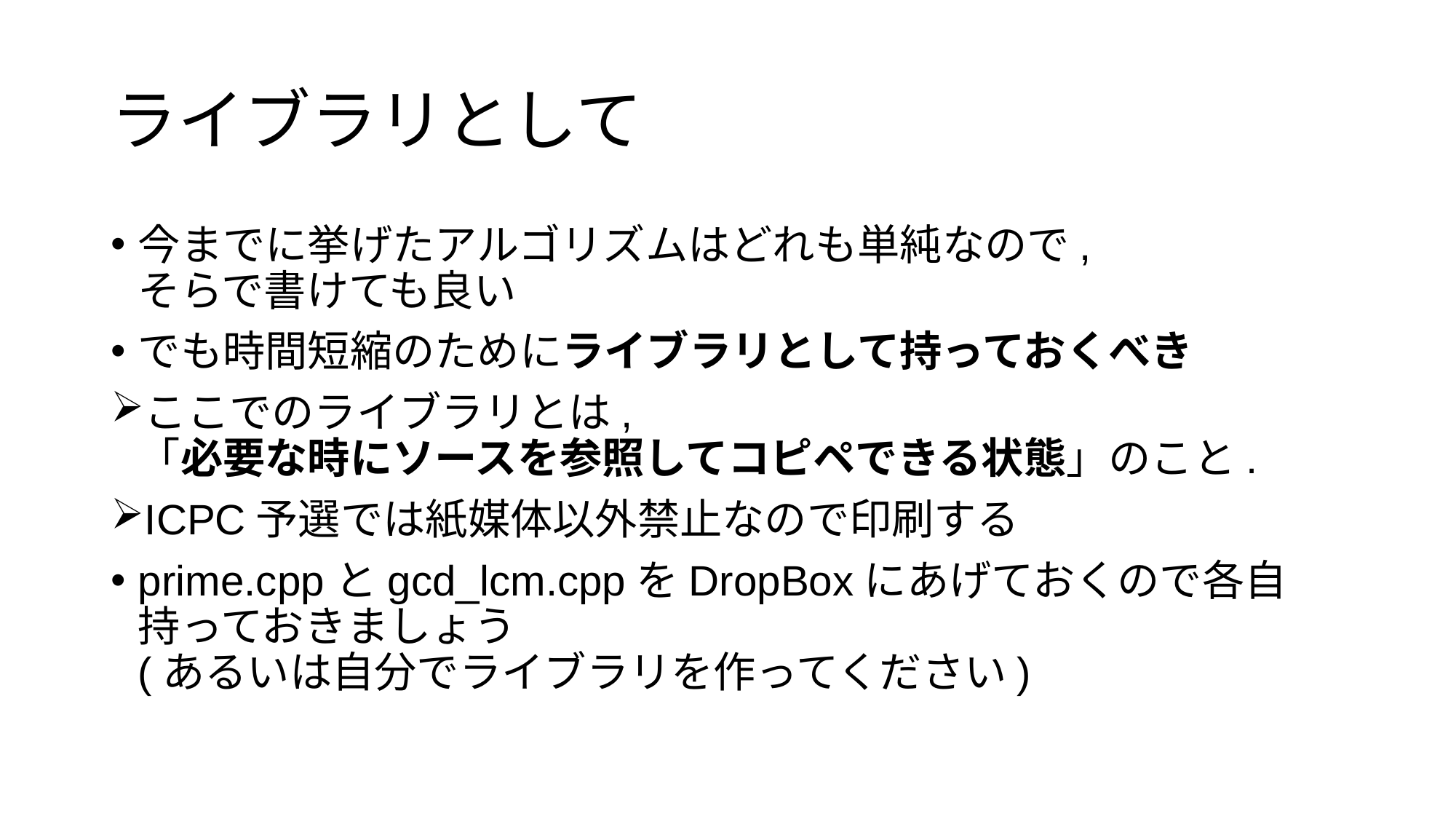

# ライブラリとして
今までに挙げたアルゴリズムはどれも単純なので,
そらで書けても良い
でも時間短縮のためにライブラリとして持っておくべき
ここでのライブラリとは,
「必要な時にソースを参照してコピペできる状態」のこと.
ICPC予選では紙媒体以外禁止なので印刷する
prime.cppとgcd_lcm.cppをDropBoxにあげておくので各自持っておきましょう
(あるいは自分でライブラリを作ってください)